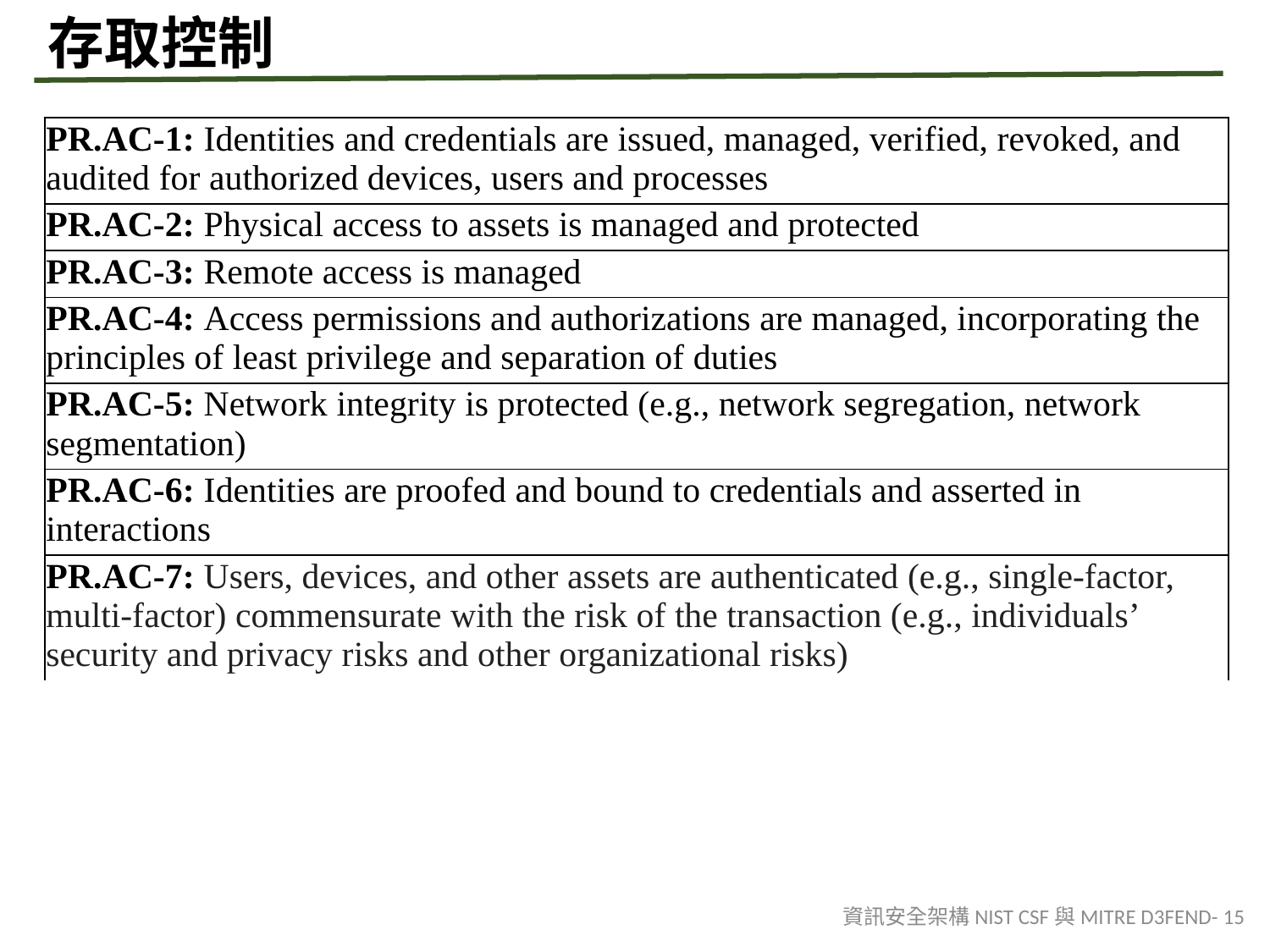

# 存取控制
| PR.AC-1: Identities and credentials are issued, managed, verified, revoked, and audited for authorized devices, users and processes |
| --- |
| PR.AC-2: Physical access to assets is managed and protected |
| PR.AC-3: Remote access is managed |
| PR.AC-4: Access permissions and authorizations are managed, incorporating the principles of least privilege and separation of duties |
| PR.AC-5: Network integrity is protected (e.g., network segregation, network segmentation) |
| PR.AC-6: Identities are proofed and bound to credentials and asserted in interactions |
| PR.AC-7: Users, devices, and other assets are authenticated (e.g., single-factor, multi-factor) commensurate with the risk of the transaction (e.g., individuals’ security and privacy risks and other organizational risks) |
資訊安全架構NIST CSF與MITRE D3FEND- 15